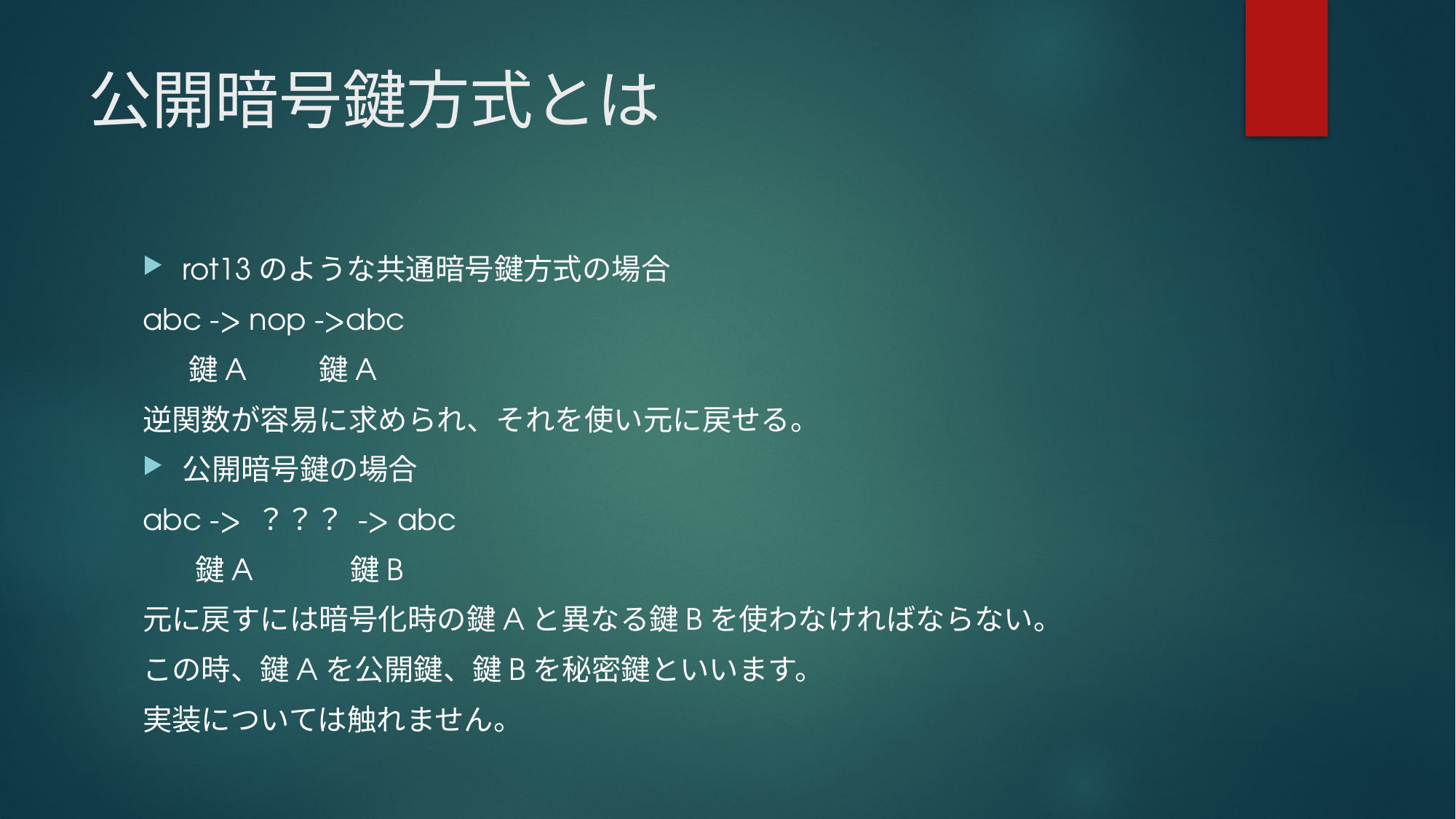

# 公開暗号鍵方式とは
rot13のような共通暗号鍵方式の場合
abc -> nop ->abc
      鍵A        鍵A
逆関数が容易に求められ、それを使い元に戻せる。
公開暗号鍵の場合
abc -> ？？？ -> abc
       鍵A           鍵B
元に戻すには暗号化時の鍵Aと異なる鍵Bを使わなければならない。
この時、鍵Aを公開鍵、鍵Bを秘密鍵といいます。
実装については触れません。